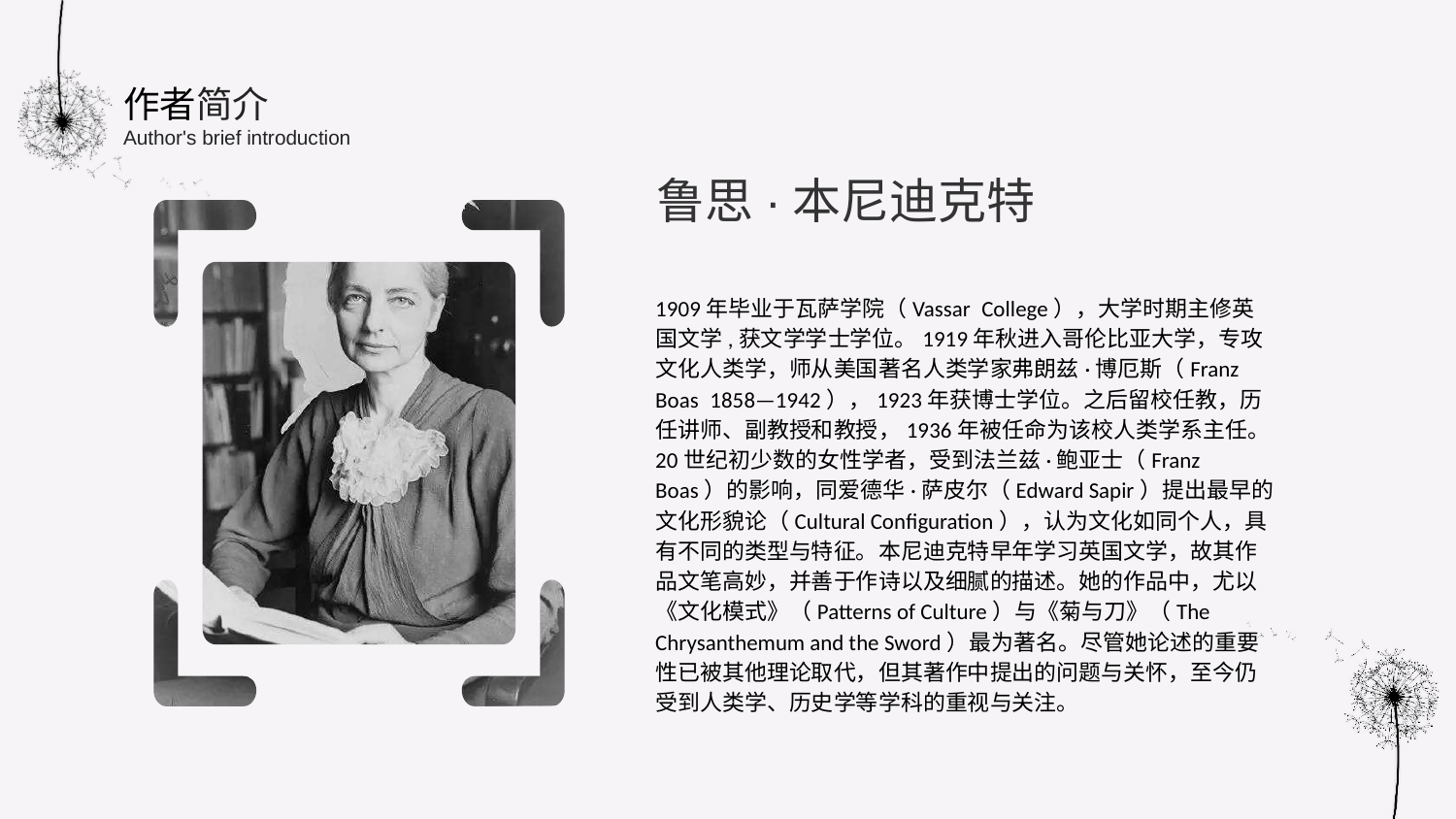

作者简介
Author's brief introduction
鲁思·本尼迪克特

1909年毕业于瓦萨学院（Vassar College），大学时期主修英国文学,获文学学士学位。1919年秋进入哥伦比亚大学，专攻文化人类学，师从美国著名人类学家弗朗兹·博厄斯（Franz Boas 1858—1942），1923年获博士学位。之后留校任教，历任讲师、副教授和教授，1936年被任命为该校人类学系主任。20世纪初少数的女性学者，受到法兰兹·鲍亚士（Franz Boas）的影响，同爱德华·萨皮尔（Edward Sapir）提出最早的文化形貌论（Cultural Configuration），认为文化如同个人，具有不同的类型与特征。本尼迪克特早年学习英国文学，故其作品文笔高妙，并善于作诗以及细腻的描述。她的作品中，尤以《文化模式》（Patterns of Culture）与《菊与刀》（The Chrysanthemum and the Sword）最为著名。尽管她论述的重要性已被其他理论取代，但其著作中提出的问题与关怀，至今仍受到人类学、历史学等学科的重视与关注。